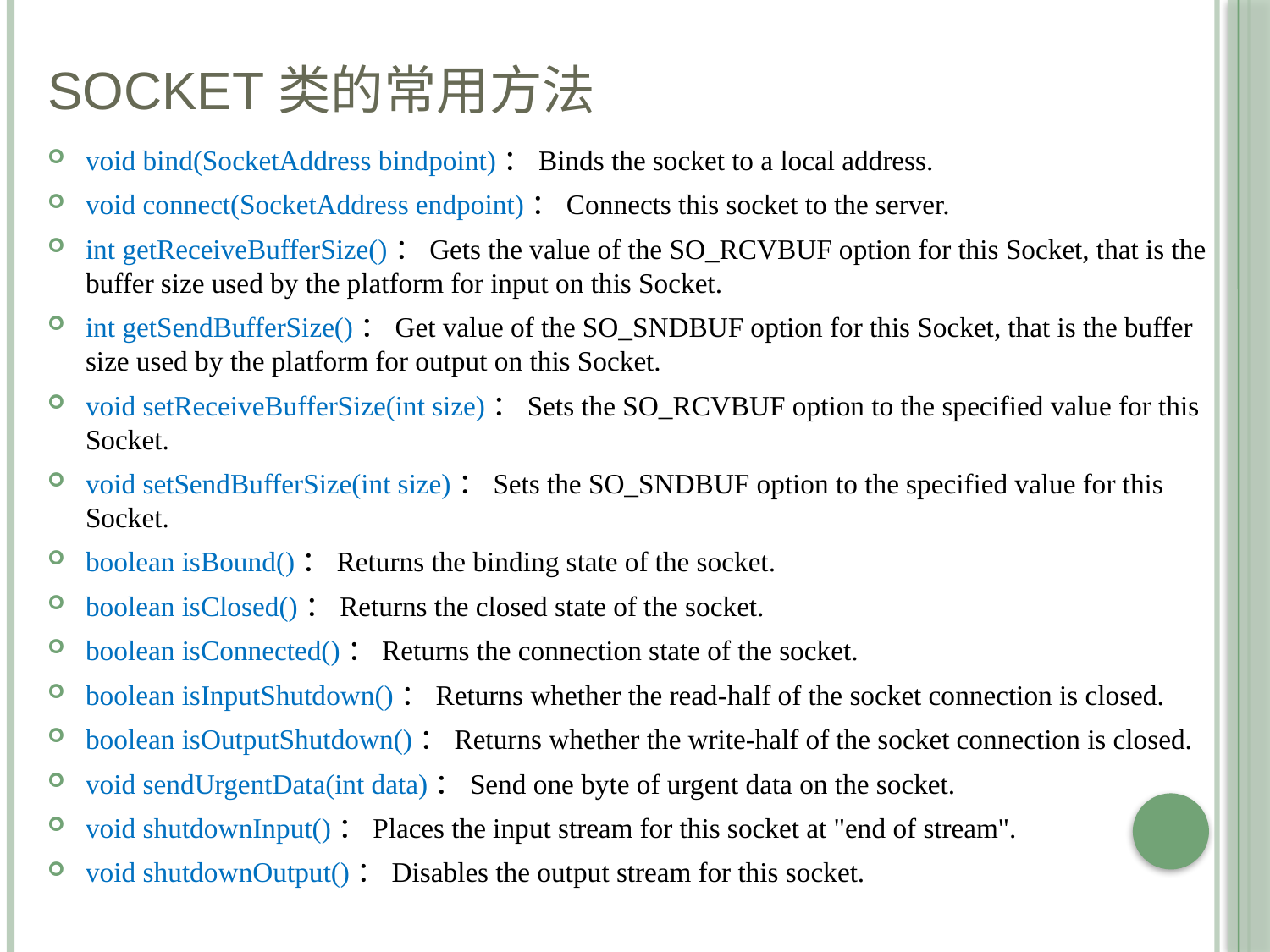

# Socket类的常用方法
void bind(SocketAddress bindpoint)：Binds the socket to a local address.
void connect(SocketAddress endpoint)：Connects this socket to the server.
int getReceiveBufferSize()：Gets the value of the SO_RCVBUF option for this Socket, that is the buffer size used by the platform for input on this Socket.
int getSendBufferSize()：Get value of the SO_SNDBUF option for this Socket, that is the buffer size used by the platform for output on this Socket.
void setReceiveBufferSize(int size)：Sets the SO_RCVBUF option to the specified value for this Socket.
void setSendBufferSize(int size)：Sets the SO_SNDBUF option to the specified value for this Socket.
boolean isBound()：Returns the binding state of the socket.
boolean isClosed()：Returns the closed state of the socket.
boolean isConnected()：Returns the connection state of the socket.
boolean isInputShutdown()：Returns whether the read-half of the socket connection is closed.
boolean isOutputShutdown()：Returns whether the write-half of the socket connection is closed.
void sendUrgentData(int data)：Send one byte of urgent data on the socket.
void shutdownInput()：Places the input stream for this socket at "end of stream".
void shutdownOutput()：Disables the output stream for this socket.